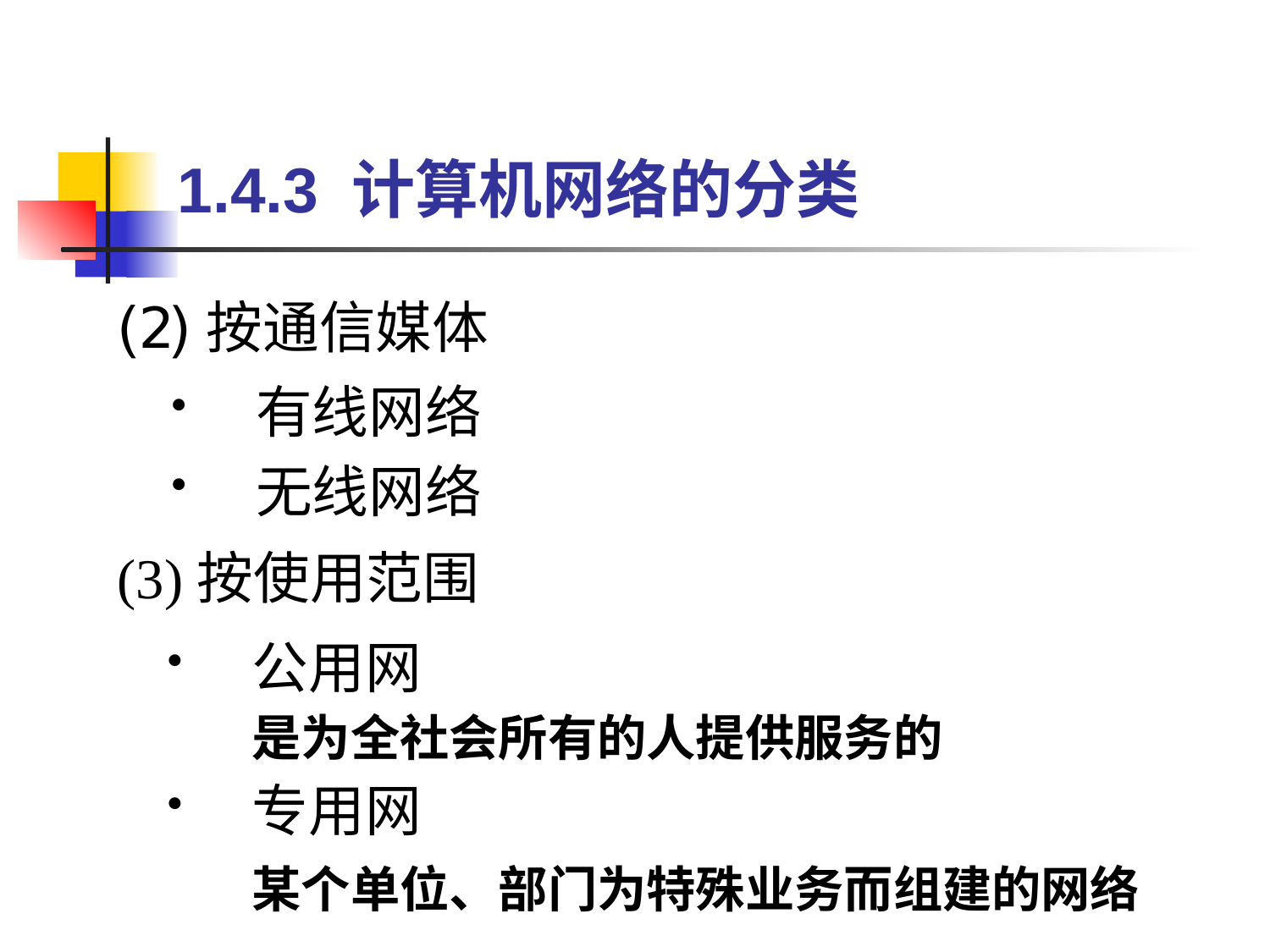

# 1.4.3 计算机网络的分类
(2)按通信媒体
有线网络
无线网络
(3)按使用范围
公用网
	是为全社会所有的人提供服务的
专用网
	某个单位、部门为特殊业务而组建的网络